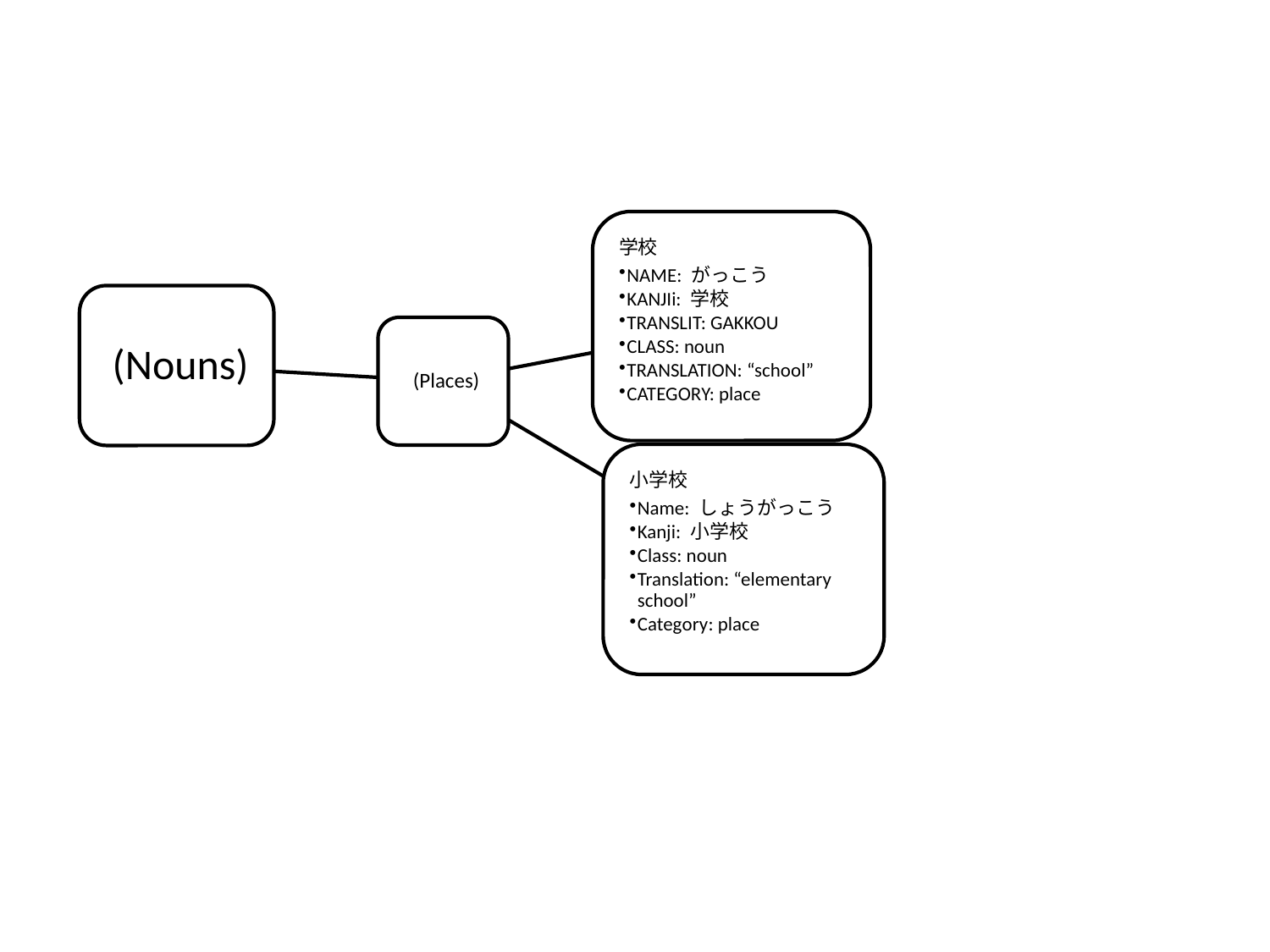

(Nouns)
(Places)
学校
NAME: がっこう
KANJIi: 学校
TRANSLIT: GAKKOU
CLASS: noun
TRANSLATION: “school”
CATEGORY: place
小学校
Name: しょうがっこう
Kanji: 小学校
Class: noun
Translation: “elementary school”
Category: place